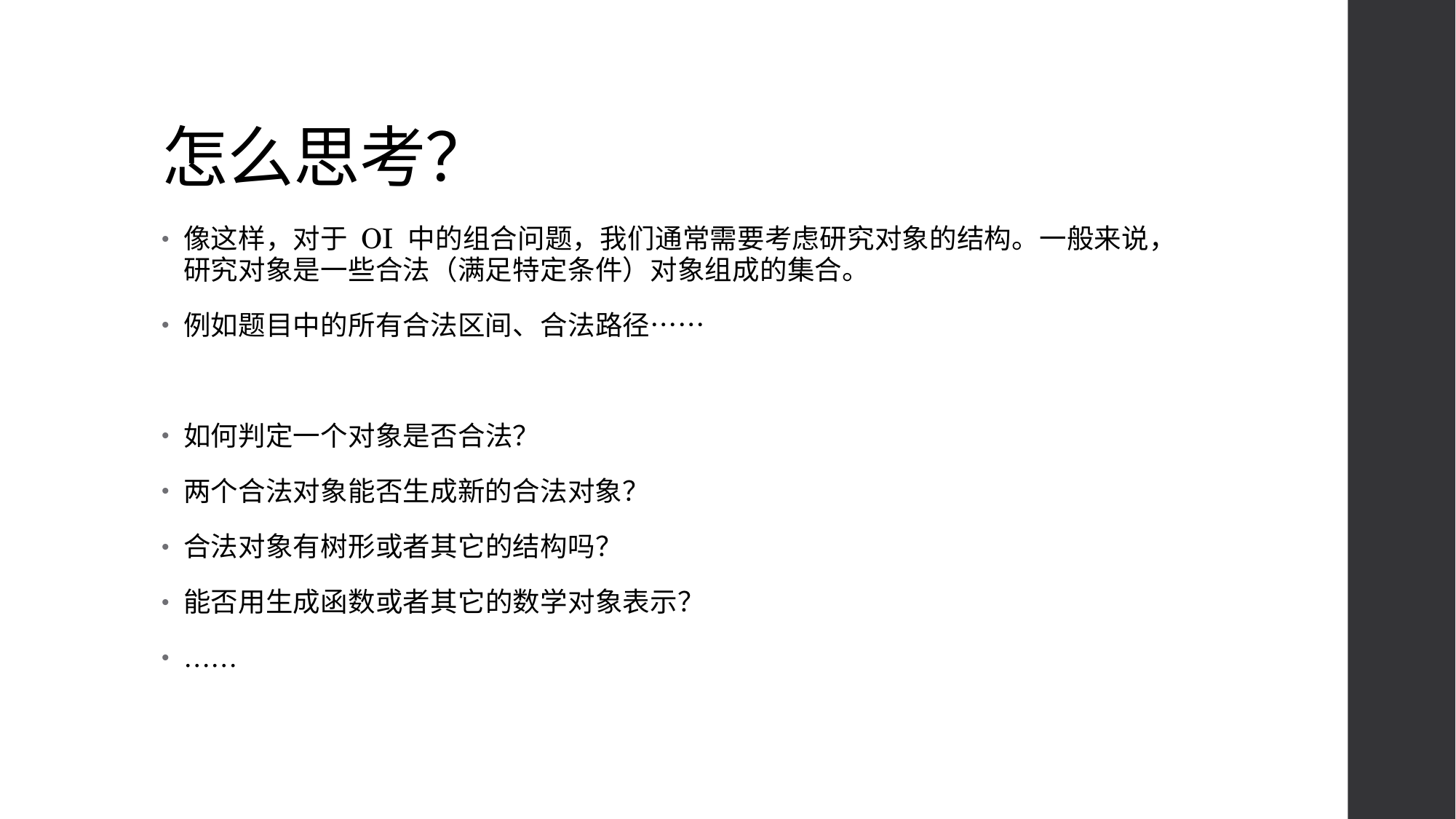

# 怎么思考？
像这样，对于 OI 中的组合问题，我们通常需要考虑研究对象的结构。一般来说，研究对象是一些合法（满足特定条件）对象组成的集合。
例如题目中的所有合法区间、合法路径……

如何判定一个对象是否合法？
两个合法对象能否生成新的合法对象？
合法对象有树形或者其它的结构吗？
能否用生成函数或者其它的数学对象表示？
……